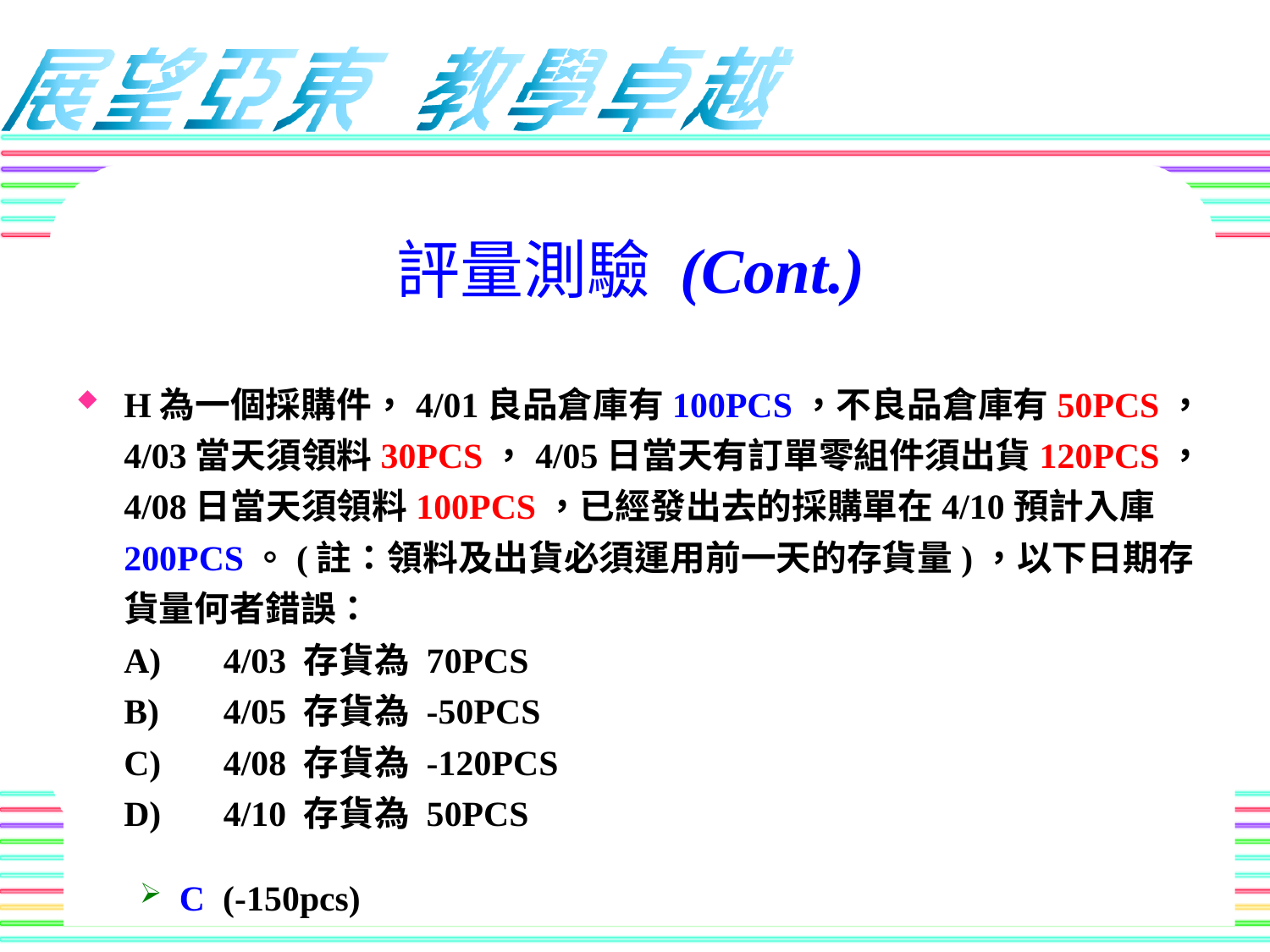

評量測驗 (Cont.)
H為一個採購件，4/01良品倉庫有100PCS，不良品倉庫有50PCS，4/03當天須領料30PCS，4/05日當天有訂單零組件須出貨120PCS，4/08日當天須領料100PCS，已經發出去的採購單在4/10預計入庫200PCS。(註：領料及出貨必須運用前一天的存貨量)，以下日期存貨量何者錯誤：
A)	4/03 存貨為 70PCS
B) 	4/05 存貨為 -50PCS
C)	4/08 存貨為 -120PCS
D)	4/10 存貨為 50PCS
C  (-150pcs)